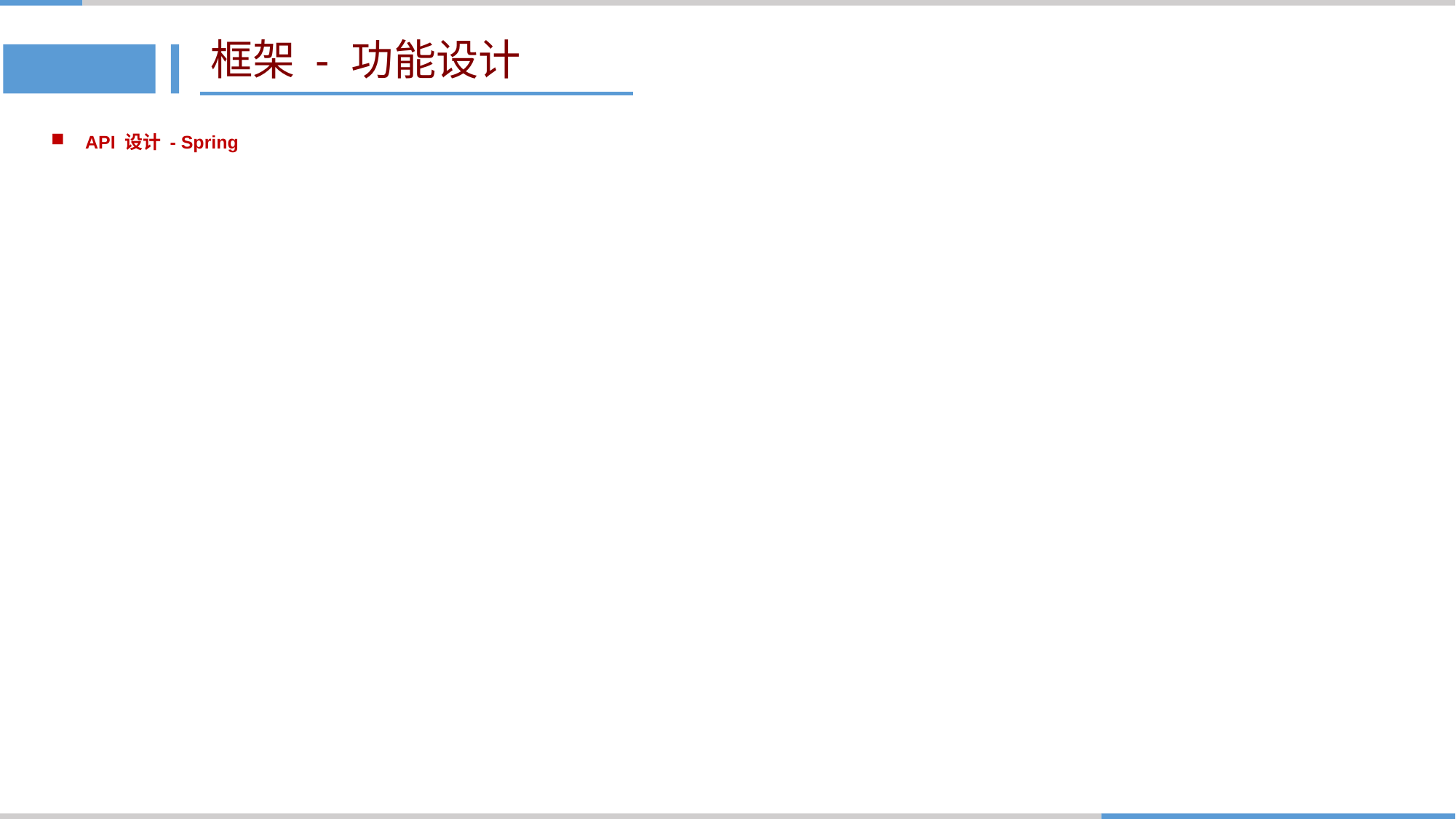

# 框架 - 功能设计

API 设计 - Spring